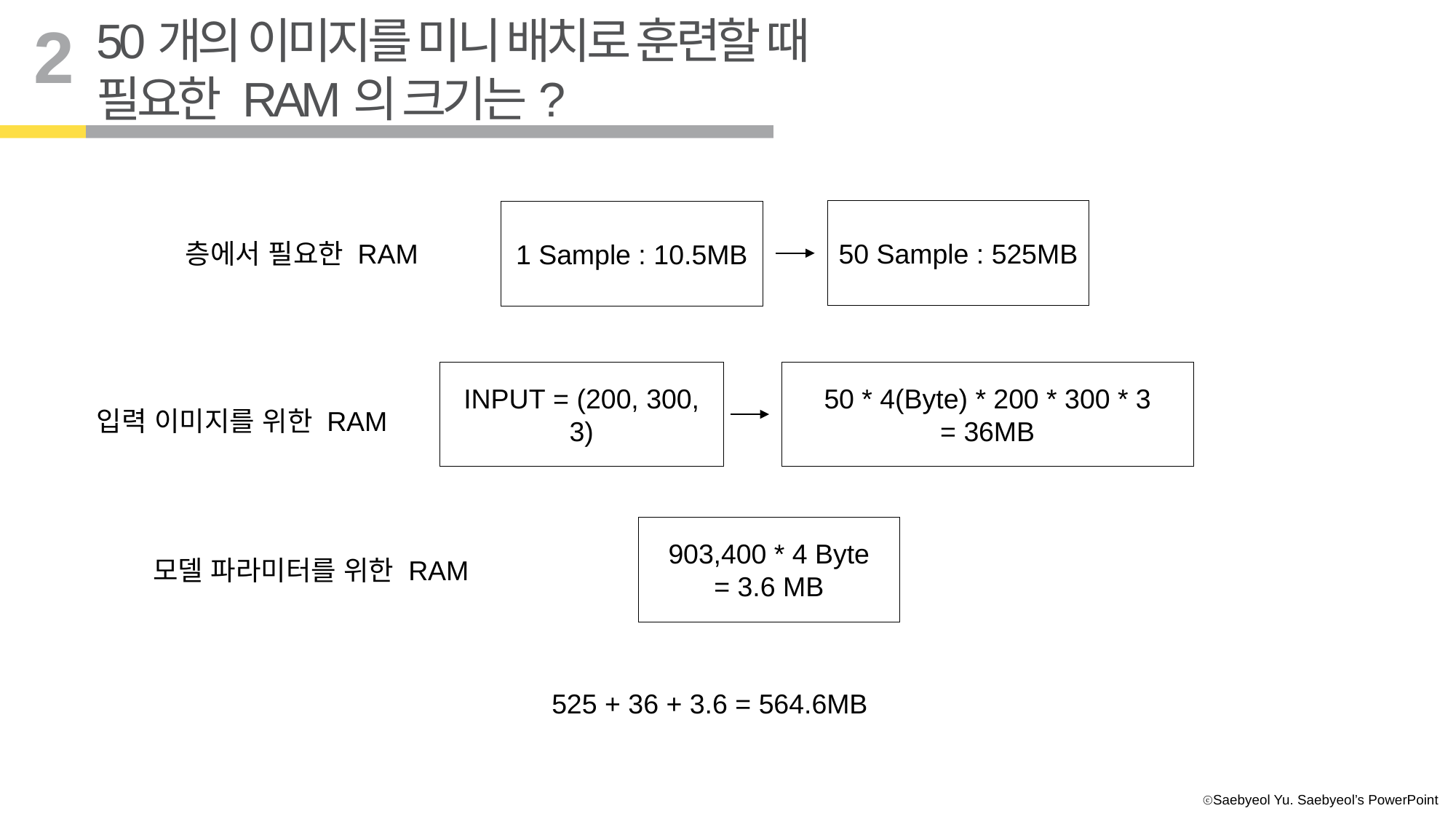

50개의 이미지를 미니 배치로 훈련할 때
필요한 RAM의 크기는?
2

50 Sample : 525MB
1 Sample : 10.5MB
층에서 필요한 RAM
INPUT = (200, 300, 3)
50 * 4(Byte) * 200 * 300 * 3
= 36MB
입력 이미지를 위한 RAM
903,400 * 4 Byte
= 3.6 MB
모델 파라미터를 위한 RAM
525 + 36 + 3.6 = 564.6MB